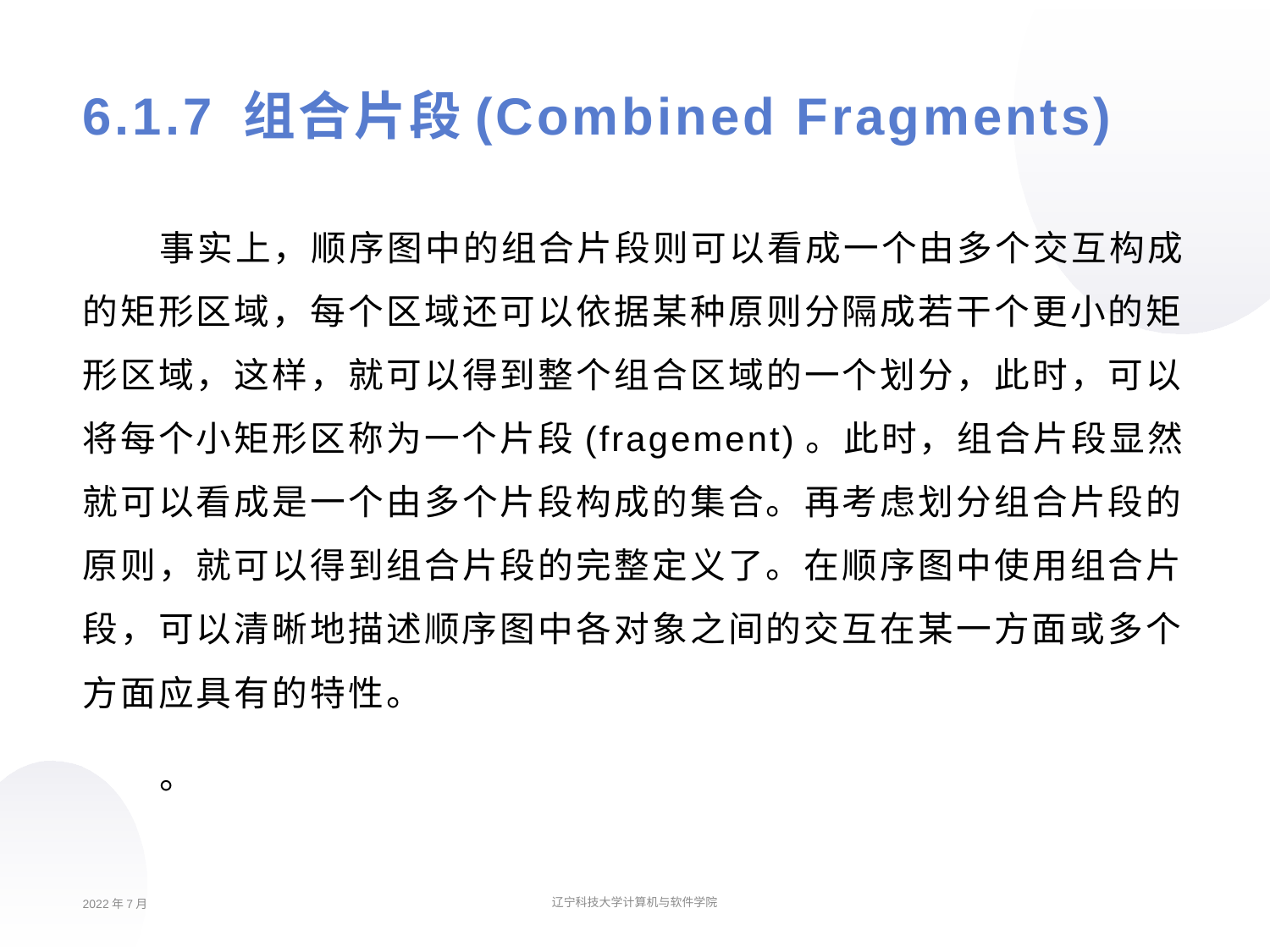

# 6.1.7 组合片段(Combined Fragments)
事实上，顺序图中的组合片段则可以看成一个由多个交互构成的矩形区域，每个区域还可以依据某种原则分隔成若干个更小的矩形区域，这样，就可以得到整个组合区域的一个划分，此时，可以将每个小矩形区称为一个片段(fragement)。此时，组合片段显然就可以看成是一个由多个片段构成的集合。再考虑划分组合片段的原则，就可以得到组合片段的完整定义了。在顺序图中使用组合片段，可以清晰地描述顺序图中各对象之间的交互在某一方面或多个方面应具有的特性。
。

2022年7月
22
辽宁科技大学计算机与软件学院